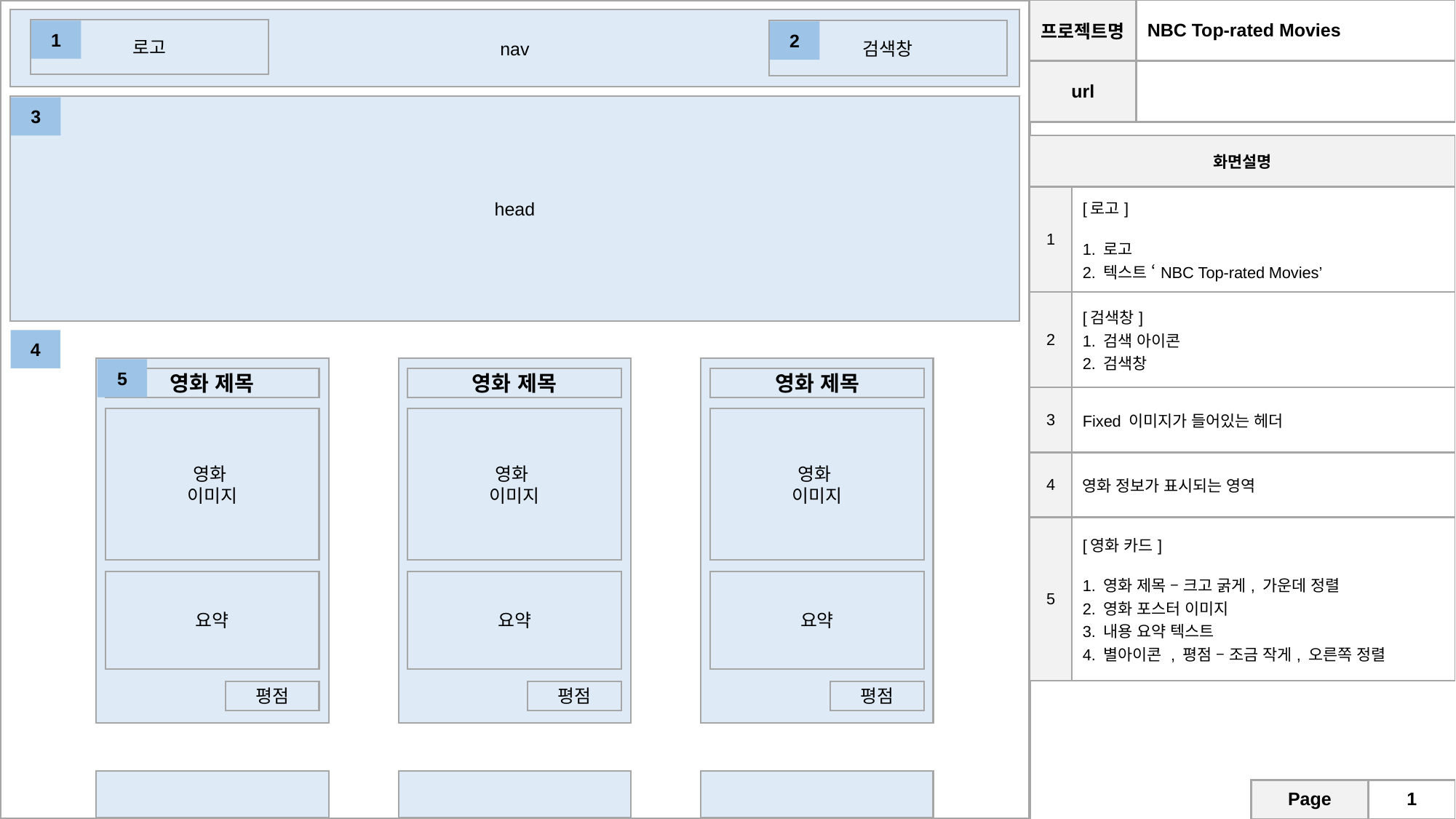

| 프로젝트명 | NBC Top-rated Movies |
| --- | --- |
| url |  |
nav
로고
1
검색창
2
head
3
| 화면설명 |  |
| --- | --- |
| 1 | [로고] 1. 로고 2. 텍스트 ‘NBC Top-rated Movies’ |
| 2 | [검색창] 1. 검색 아이콘 2. 검색창 |
| 3 | Fixed 이미지가 들어있는 헤더 |
| 4 | 영화 정보가 표시되는 영역 |
| 5 | [영화 카드] 1. 영화 제목 – 크고 굵게, 가운데 정렬 2. 영화 포스터 이미지 3. 내용 요약 텍스트 4. 별아이콘 , 평점 – 조금 작게, 오른쪽 정렬 |
4

5
영화 제목
영화 제목
영화 제목
영화
이미지
영화
이미지
영화
이미지
요약
요약
요약
평점
평점
평점

| Page | 1 |
| --- | --- |